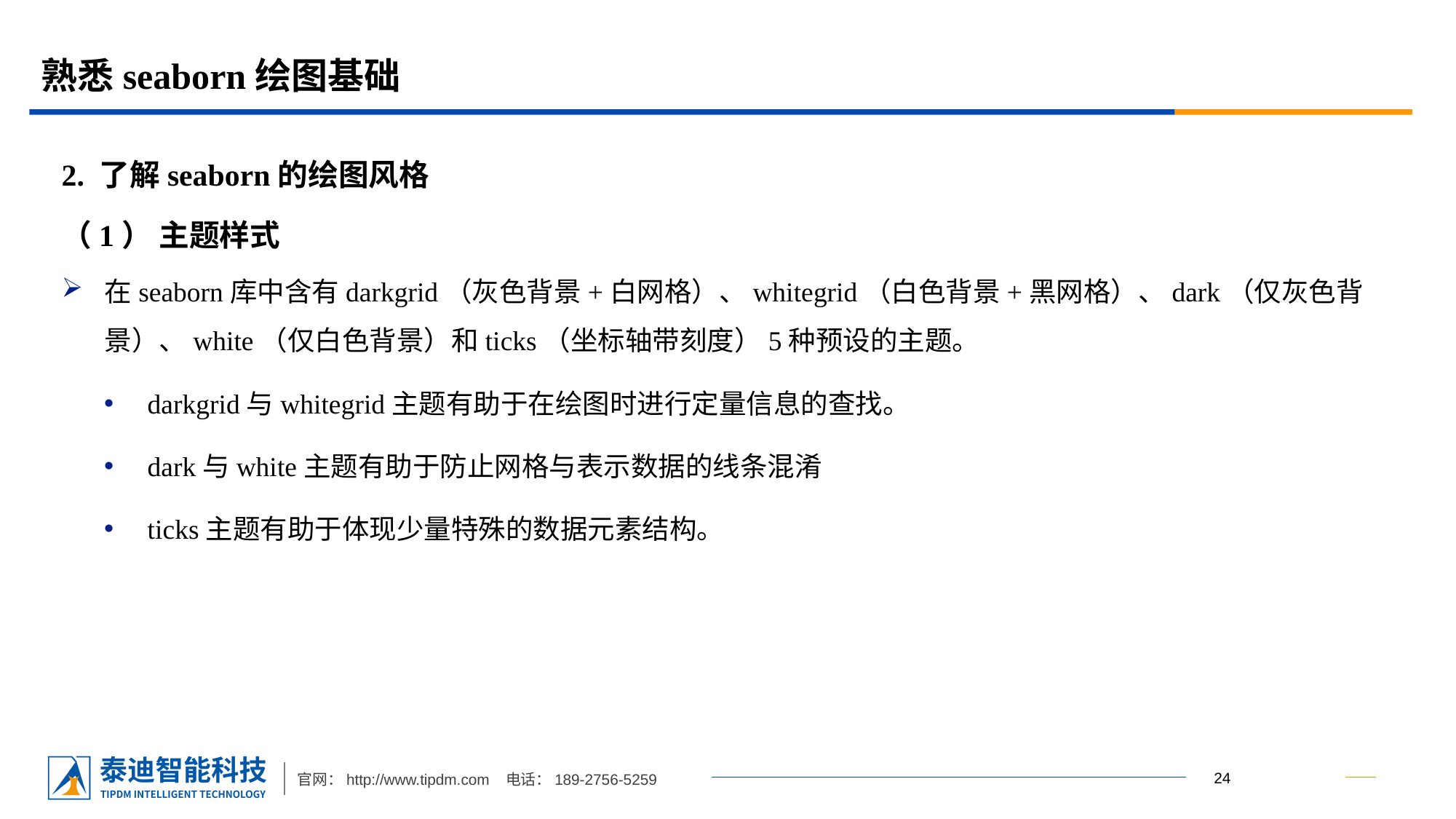

# 熟悉seaborn绘图基础
2. 了解seaborn的绘图风格
（1） 主题样式
在seaborn库中含有darkgrid（灰色背景+白网格）、whitegrid（白色背景+黑网格）、dark（仅灰色背景）、white（仅白色背景）和ticks（坐标轴带刻度）5种预设的主题。
darkgrid与whitegrid主题有助于在绘图时进行定量信息的查找。
dark与white主题有助于防止网格与表示数据的线条混淆
ticks主题有助于体现少量特殊的数据元素结构。